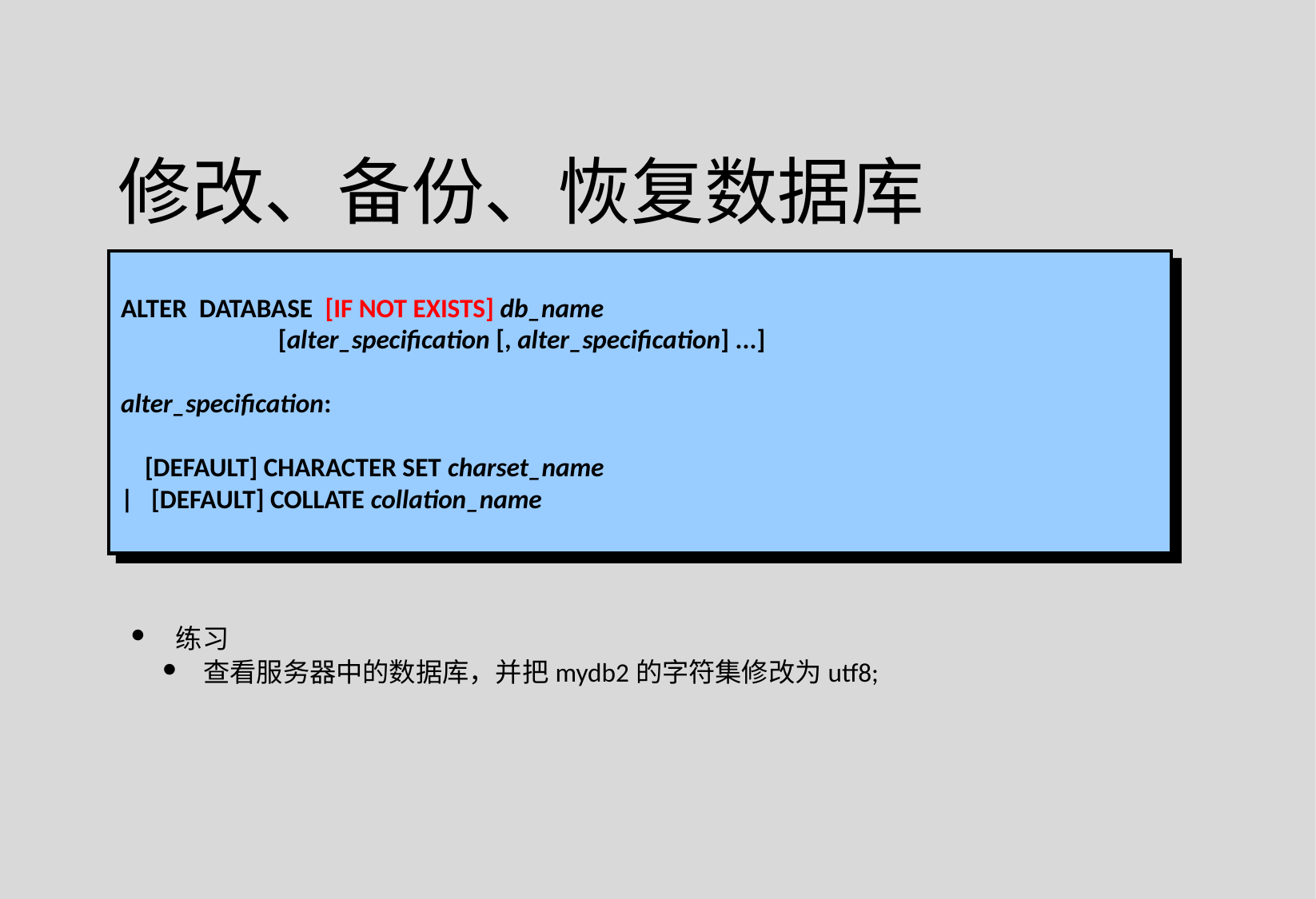

修改、备份、恢复数据库
ALTER  DATABASE  [IF NOT EXISTS] db_name
	[alter_specification [, alter_specification] ...]

alter_specification:

    [DEFAULT] CHARACTER SET charset_name
|   [DEFAULT] COLLATE collation_name
练习
 查看服务器中的数据库，并把mydb2的字符集修改为utf8;